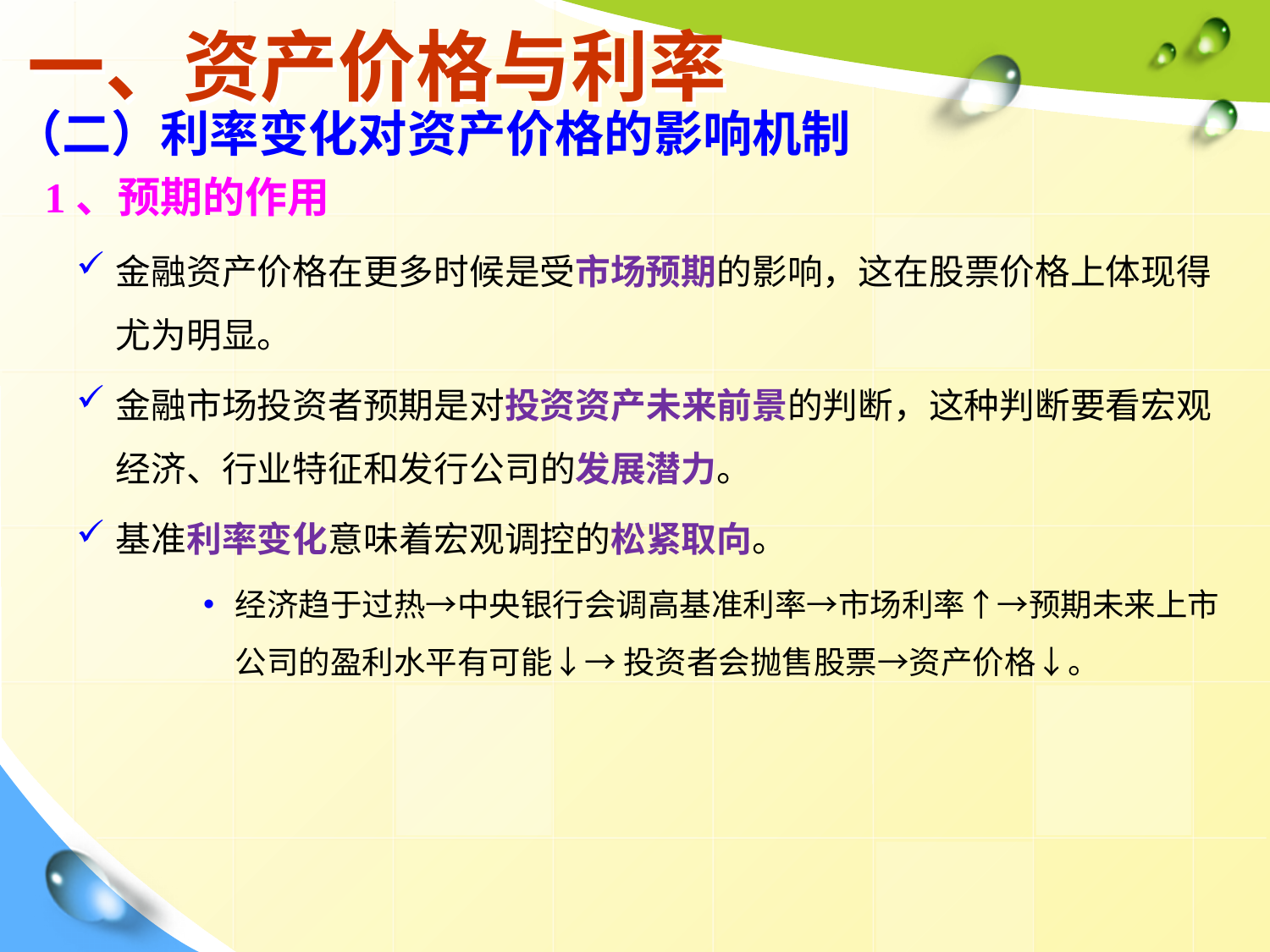

# 一、资产价格与利率
（二）利率变化对资产价格的影响机制
   1、预期的作用
金融资产价格在更多时候是受市场预期的影响，这在股票价格上体现得尤为明显。
金融市场投资者预期是对投资资产未来前景的判断，这种判断要看宏观经济、行业特征和发行公司的发展潜力。
基准利率变化意味着宏观调控的松紧取向。
经济趋于过热→中央银行会调高基准利率→市场利率↑→预期未来上市公司的盈利水平有可能↓→ 投资者会抛售股票→资产价格↓。